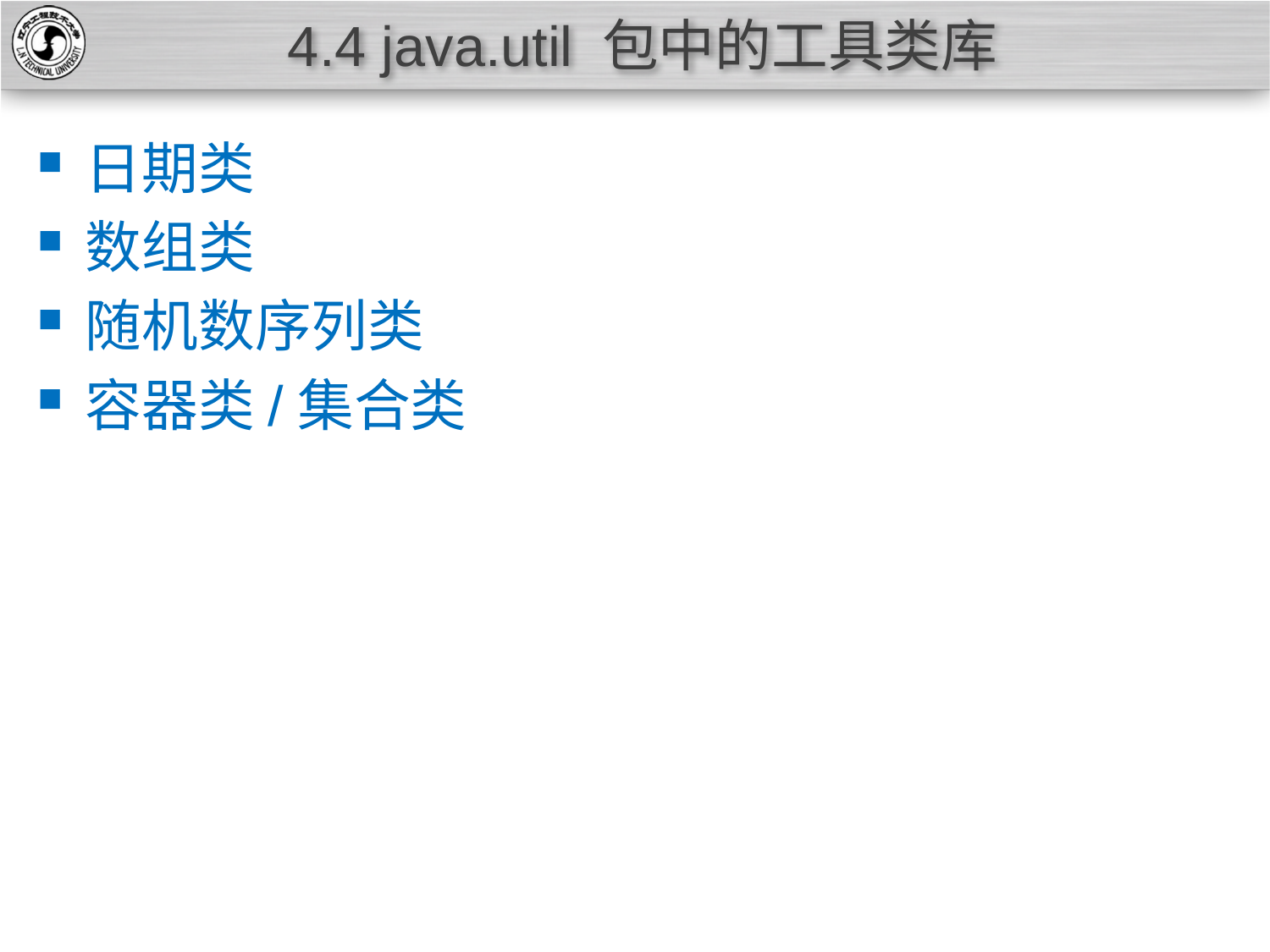

# 4.4 java.util 包中的工具类库
日期类
数组类
随机数序列类
容器类/集合类